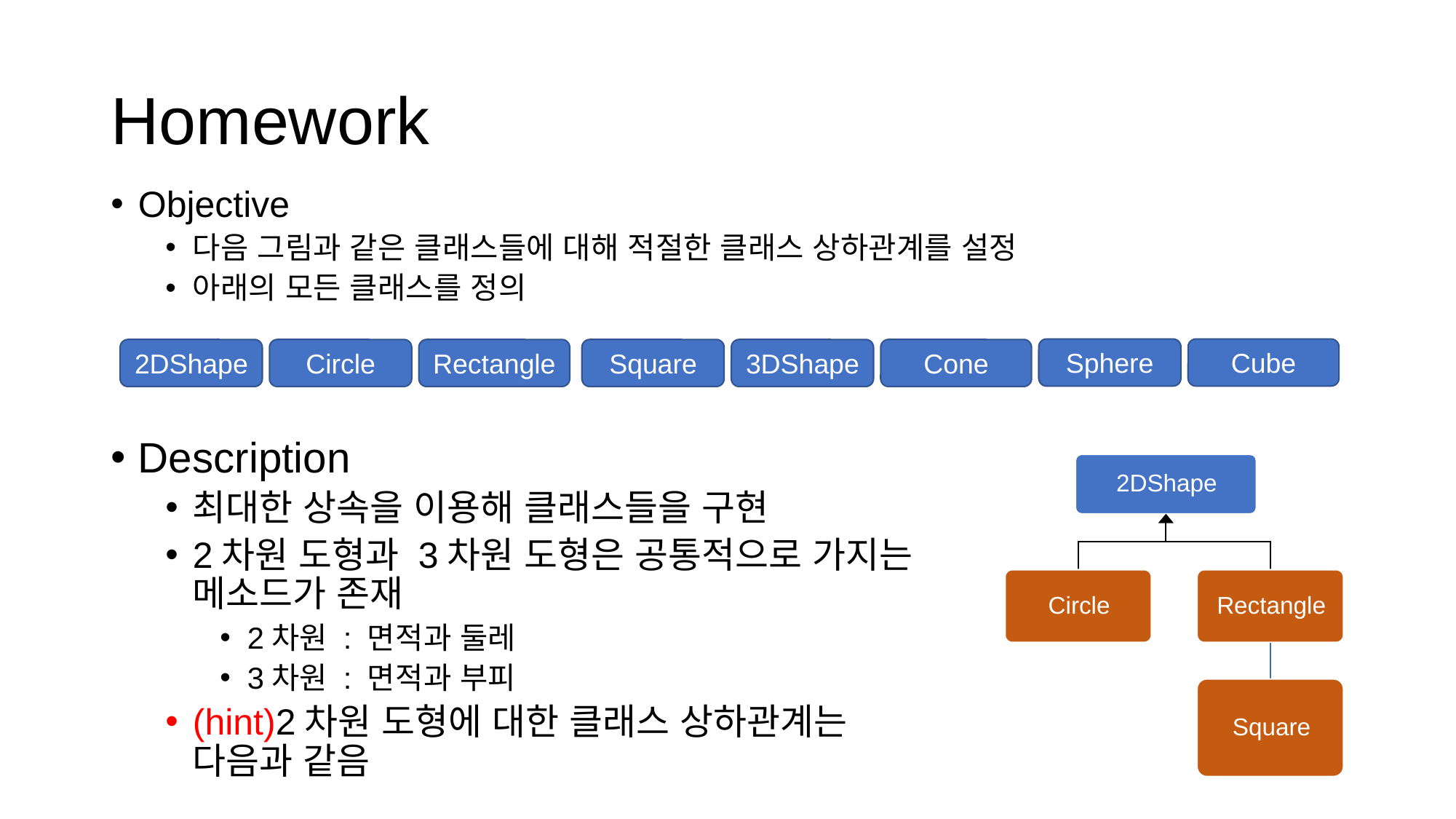

# Homework
Objective
다음 그림과 같은 클래스들에 대해 적절한 클래스 상하관계를 설정
아래의 모든 클래스를 정의

Description
최대한 상속을 이용해 클래스들을 구현
2차원 도형과 3차원 도형은 공통적으로 가지는
메소드가 존재
2차원 : 면적과 둘레
3차원 : 면적과 부피
(hint)2차원 도형에 대한 클래스 상하관계는
다음과 같음

Sphere
Cube
2DShape
Circle
Rectangle
Square
3DShape
Cone
2DShape
Circle
Rectangle
Square